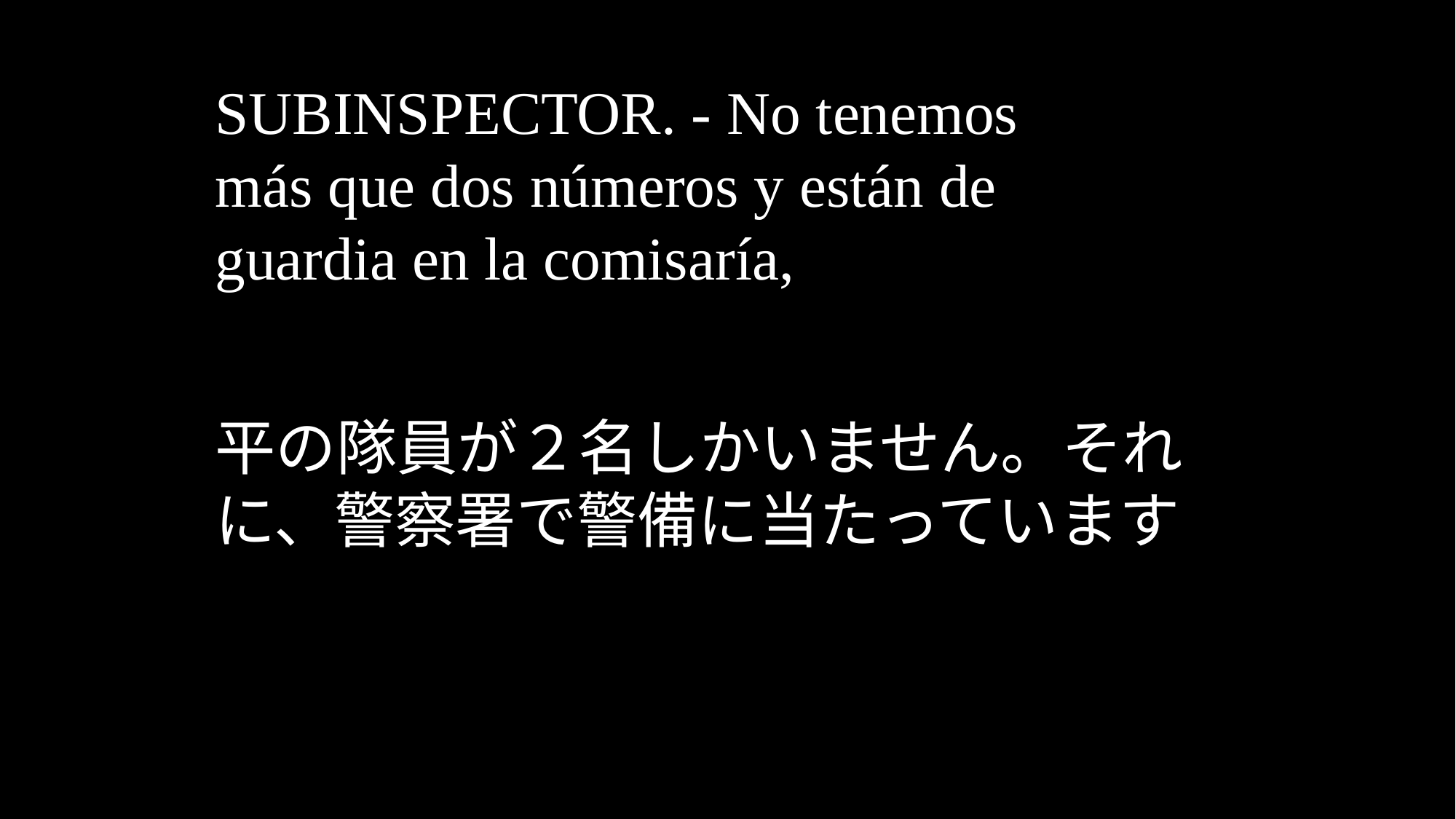

SUBINSPECTOR. - No tenemos más que dos números y están de guardia en la comisaría,

平の隊員が２名しかいません。それに、警察署で警備に当たっています